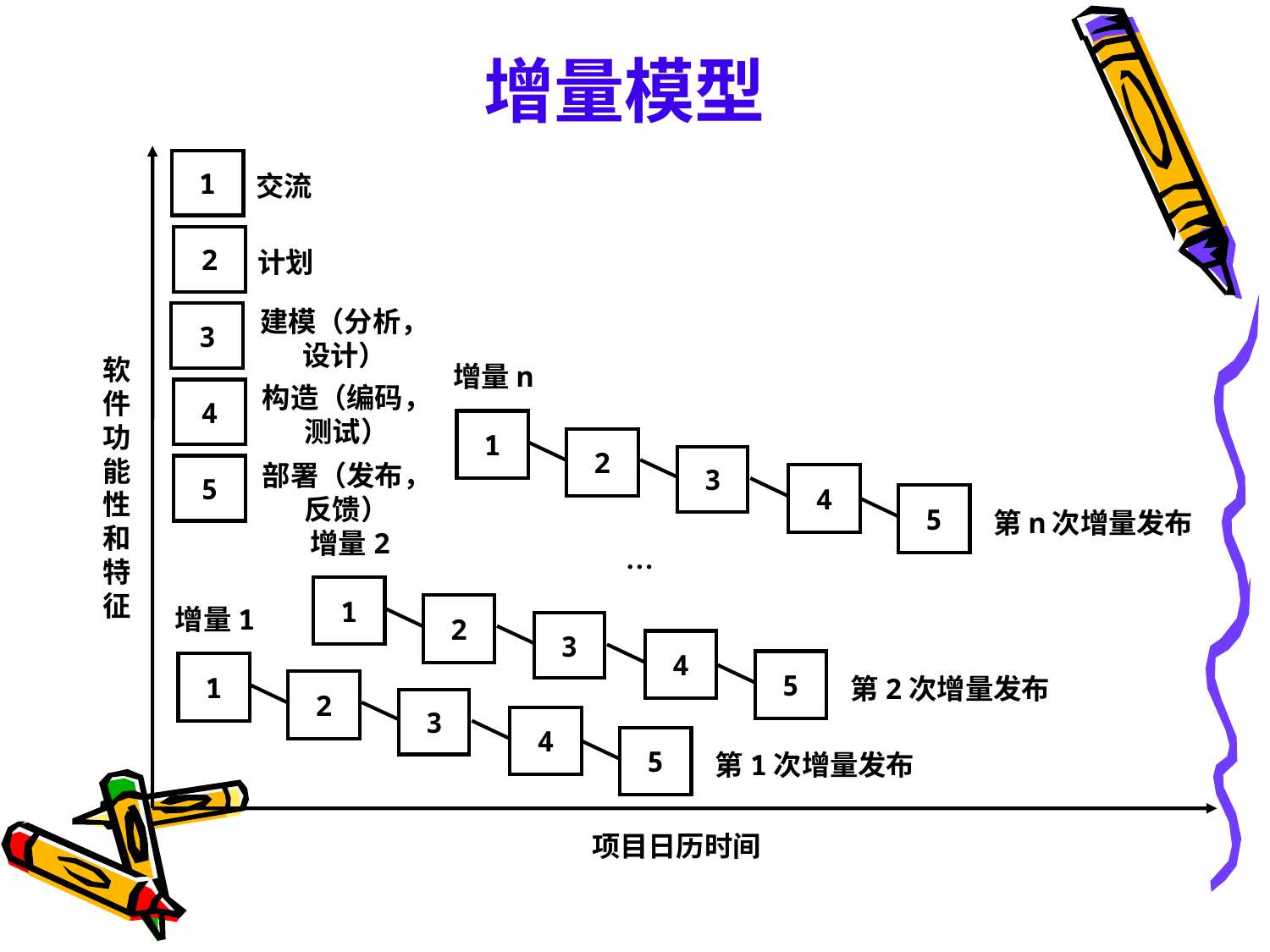

# 增量模型

1
交流
2
计划
3
建模（分析，设计）
4
构造（编码，测试）
5
部署（发布，反馈）
软件功能性和特征
增量n
1
2

3

4

5

第n次增量发布
增量2
1
2

3

4

5

第2次增量发布
…
增量1
1
2

3

4

5

第1次增量发布
项目日历时间